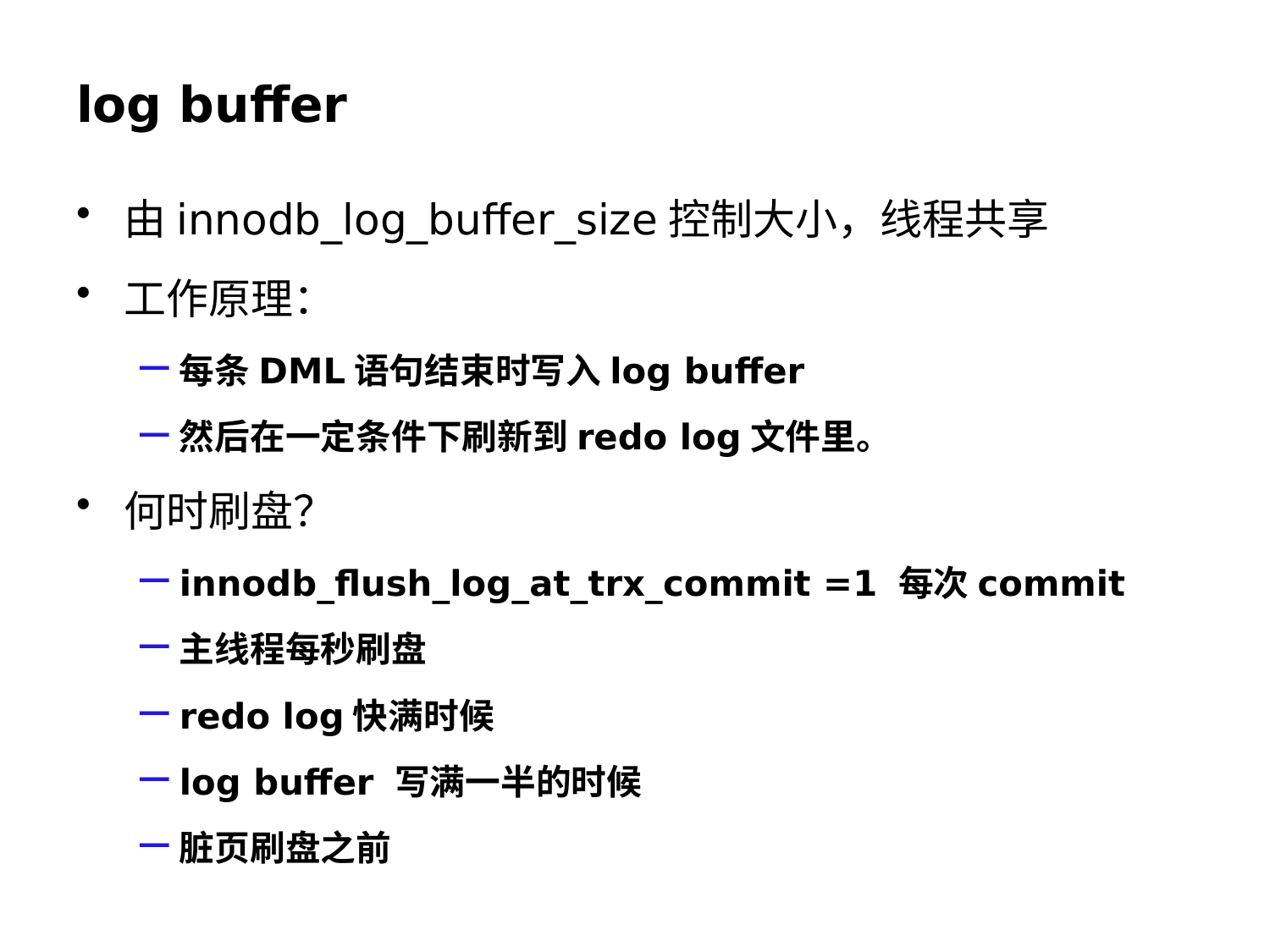

# log buffer
由innodb_log_buffer_size控制大小，线程共享
工作原理：
每条DML语句结束时写入log buffer
然后在一定条件下刷新到redo log文件里。
何时刷盘？
innodb_flush_log_at_trx_commit =1 每次commit
主线程每秒刷盘
redo log快满时候
log buffer 写满一半的时候
脏页刷盘之前